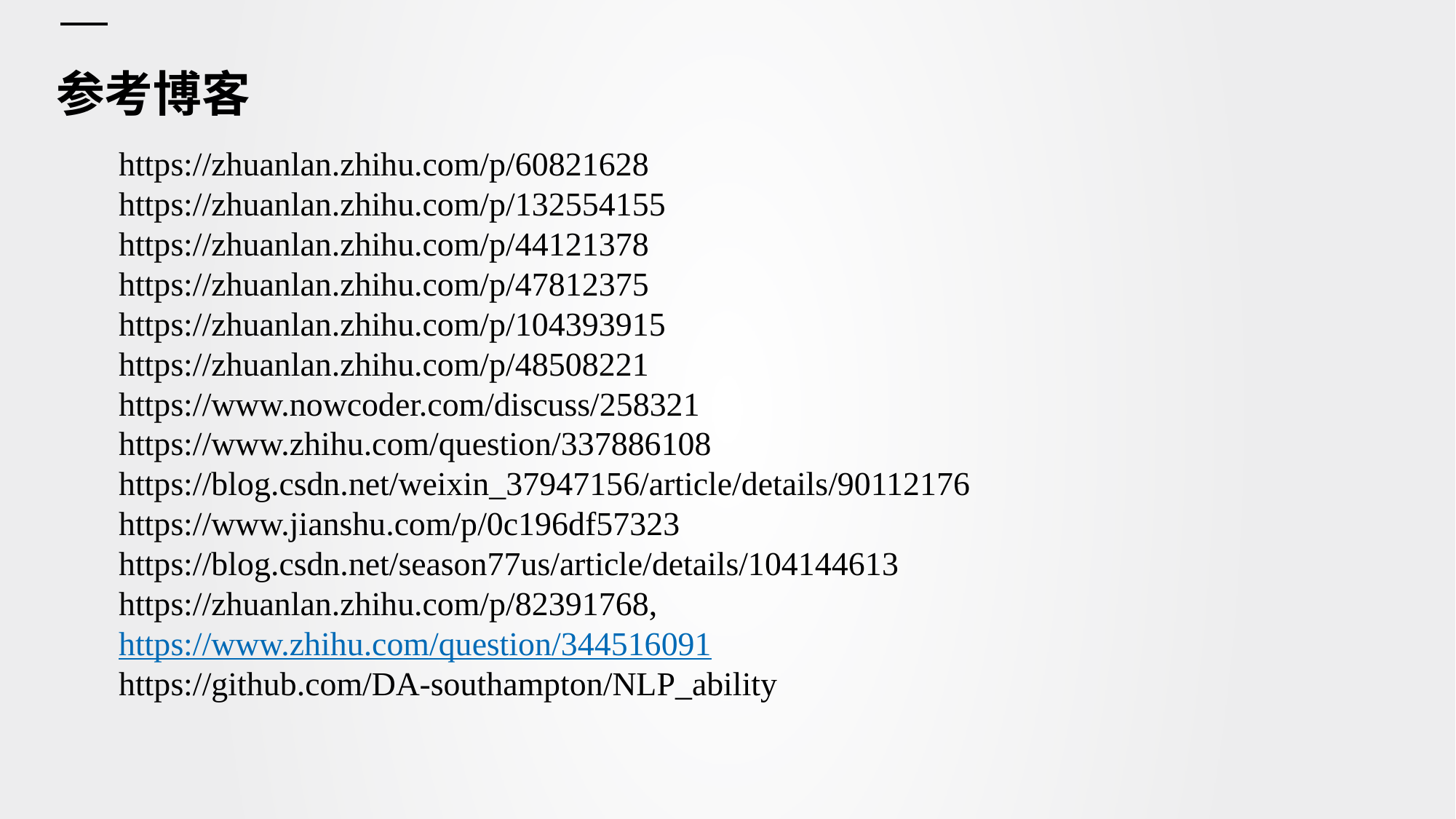

参考博客
https://zhuanlan.zhihu.com/p/60821628
https://zhuanlan.zhihu.com/p/132554155
https://zhuanlan.zhihu.com/p/44121378
https://zhuanlan.zhihu.com/p/47812375
https://zhuanlan.zhihu.com/p/104393915
https://zhuanlan.zhihu.com/p/48508221
https://www.nowcoder.com/discuss/258321
https://www.zhihu.com/question/337886108
https://blog.csdn.net/weixin_37947156/article/details/90112176
https://www.jianshu.com/p/0c196df57323
https://blog.csdn.net/season77us/article/details/104144613
https://zhuanlan.zhihu.com/p/82391768,
https://www.zhihu.com/question/344516091
https://github.com/DA-southampton/NLP_ability